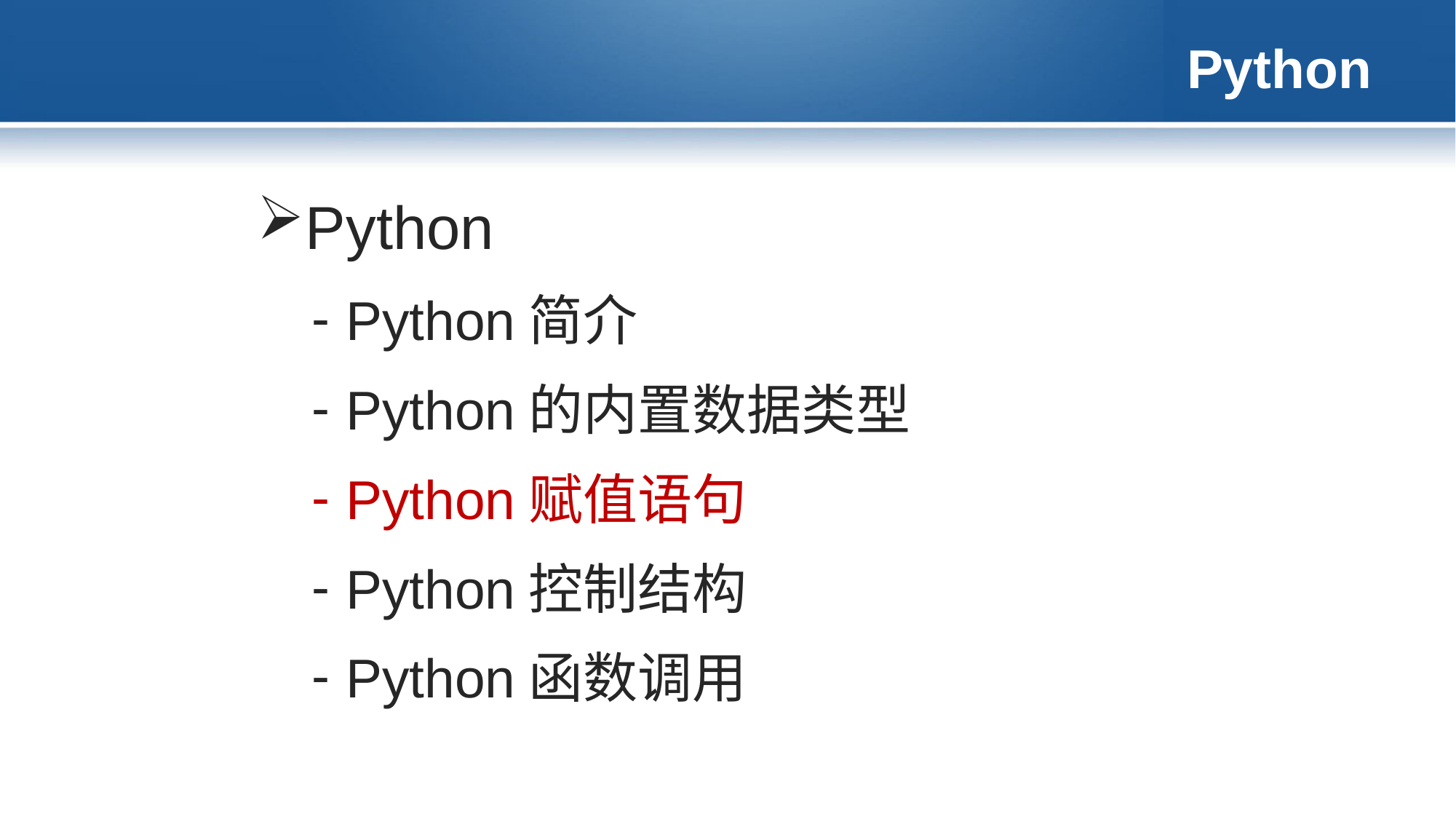

# Python
Python
Python简介
Python的内置数据类型
Python赋值语句
Python控制结构
Python函数调用